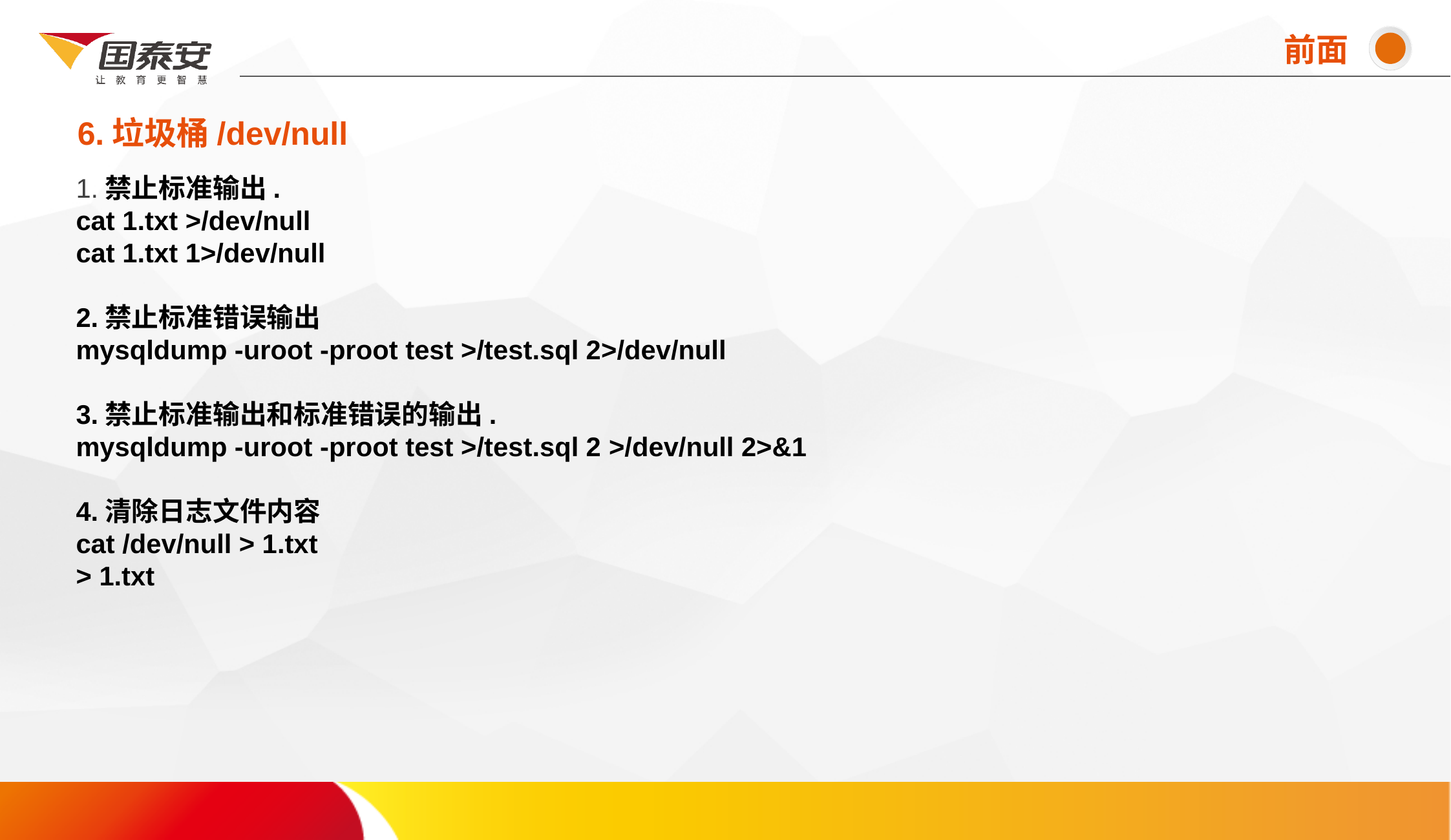

前面
6.垃圾桶/dev/null
# 1.禁止标准输出. cat 1.txt >/dev/null cat 1.txt 1>/dev/null 2.禁止标准错误输出 mysqldump -uroot -proot test >/test.sql 2>/dev/null 3.禁止标准输出和标准错误的输出. mysqldump -uroot -proot test >/test.sql 2 >/dev/null 2>&1 4.清除日志文件内容 cat /dev/null > 1.txt > 1.txt